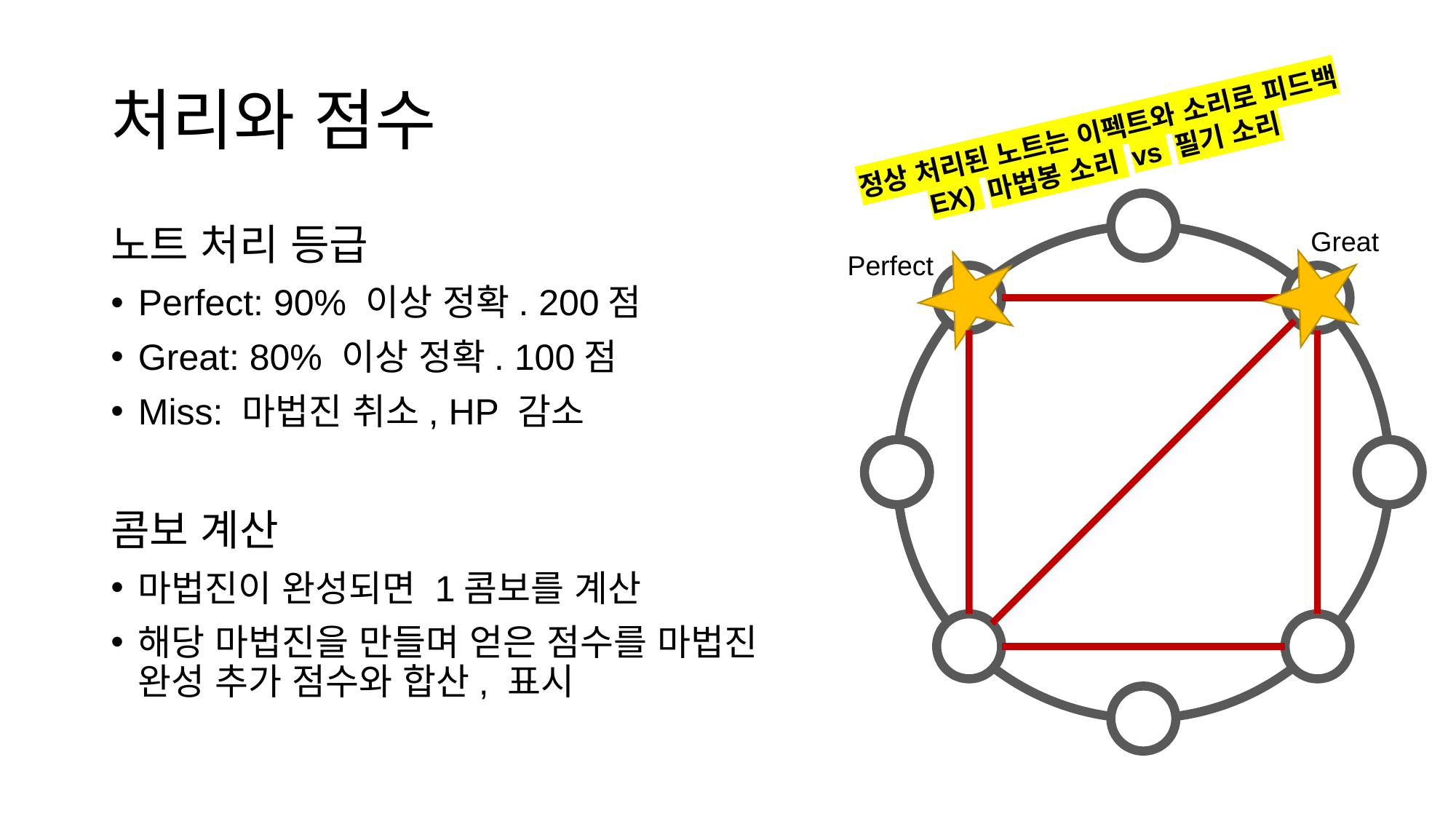

# 처리와 점수
정상 처리된 노트는 이펙트와 소리로 피드백
EX) 마법봉 소리 vs 필기 소리

노트 처리 등급
Perfect: 90% 이상 정확. 200점
Great: 80% 이상 정확. 100점
Miss: 마법진 취소, HP 감소

콤보 계산
마법진이 완성되면 1콤보를 계산
해당 마법진을 만들며 얻은 점수를 마법진 완성 추가 점수와 합산, 표시

Great

Perfect